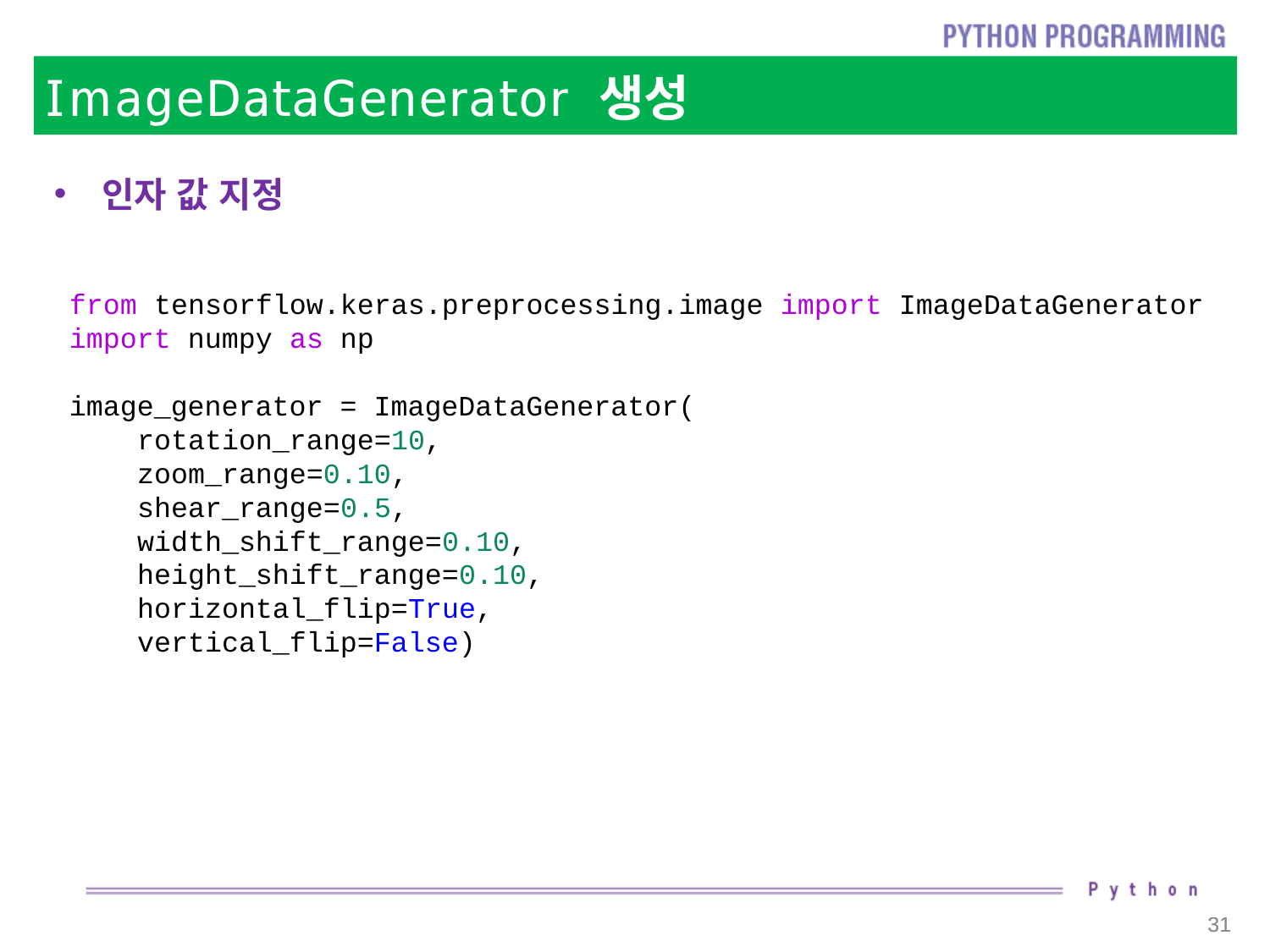

# ImageDataGenerator 생성
인자 값 지정
from tensorflow.keras.preprocessing.image import ImageDataGenerator
import numpy as np
image_generator = ImageDataGenerator(
    rotation_range=10,
    zoom_range=0.10,
    shear_range=0.5,
    width_shift_range=0.10,
    height_shift_range=0.10,
    horizontal_flip=True,
    vertical_flip=False)

31